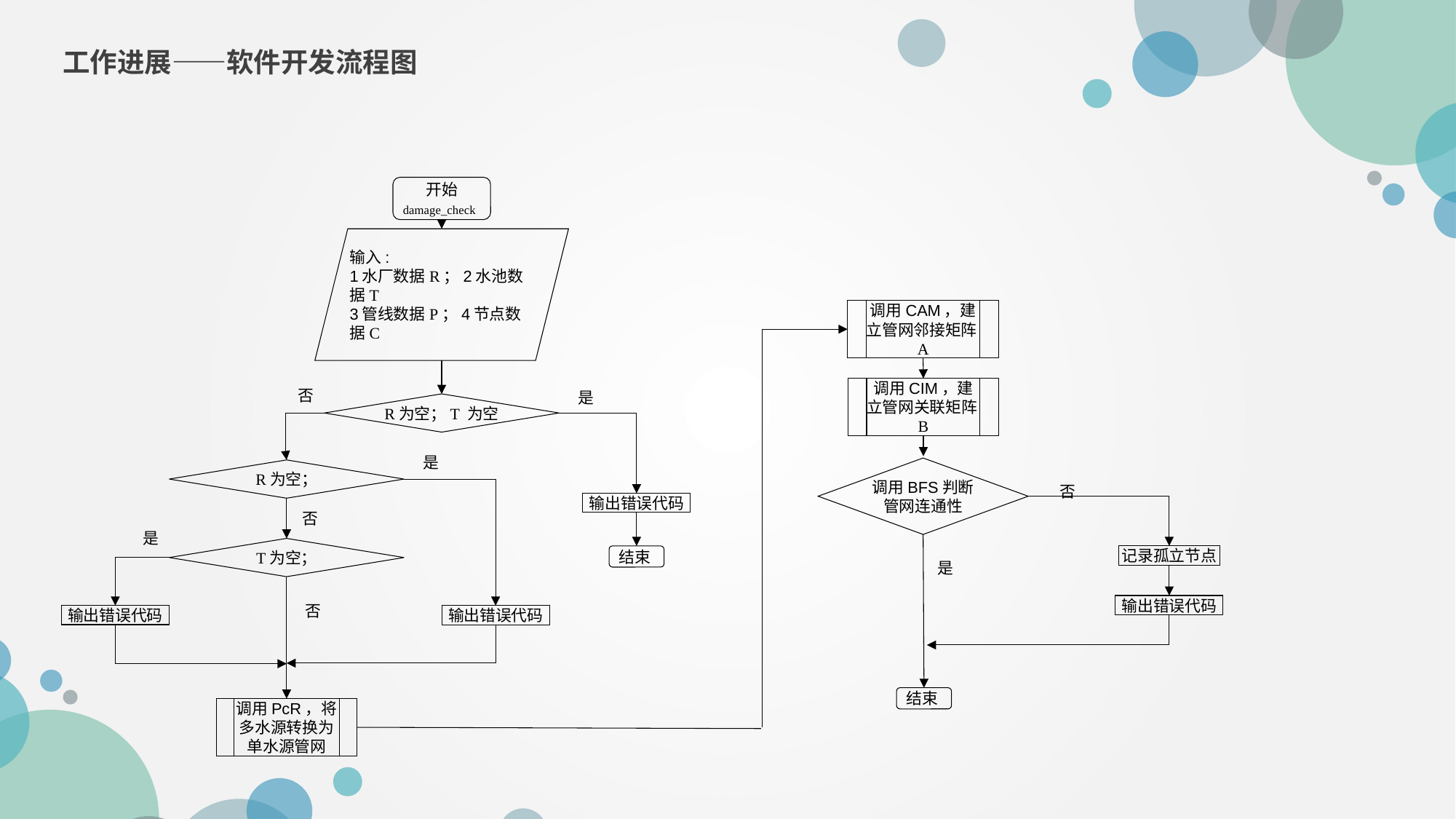

工作进展——软件开发流程图
开始
damage_check
输入:
1水厂数据R；2水池数据T
3管线数据P；4节点数据C
调用CAM，建立管网邻接矩阵A
否
是
调用CIM，建立管网关联矩阵B
R为空；T 为空
是
调用BFS判断管网连通性
R为空；
否
输出错误代码
否
是
T为空；
记录孤立节点
结束
是
输出错误代码
否
输出错误代码
输出错误代码
结束
调用PcR，将多水源转换为单水源管网